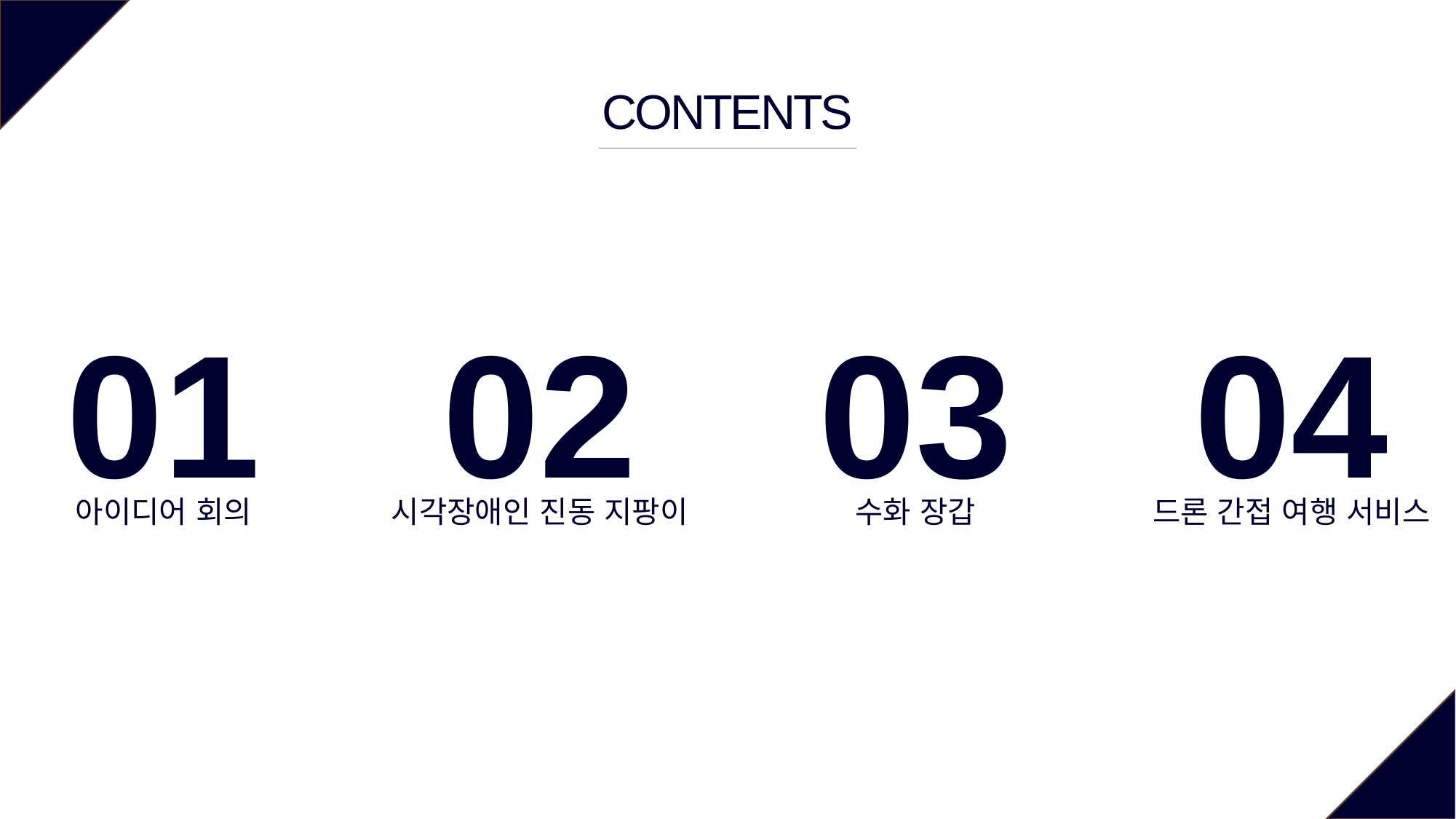

CONTENTS
01
02
03
04
아이디어 회의
시각장애인 진동 지팡이
수화 장갑
드론 간접 여행 서비스